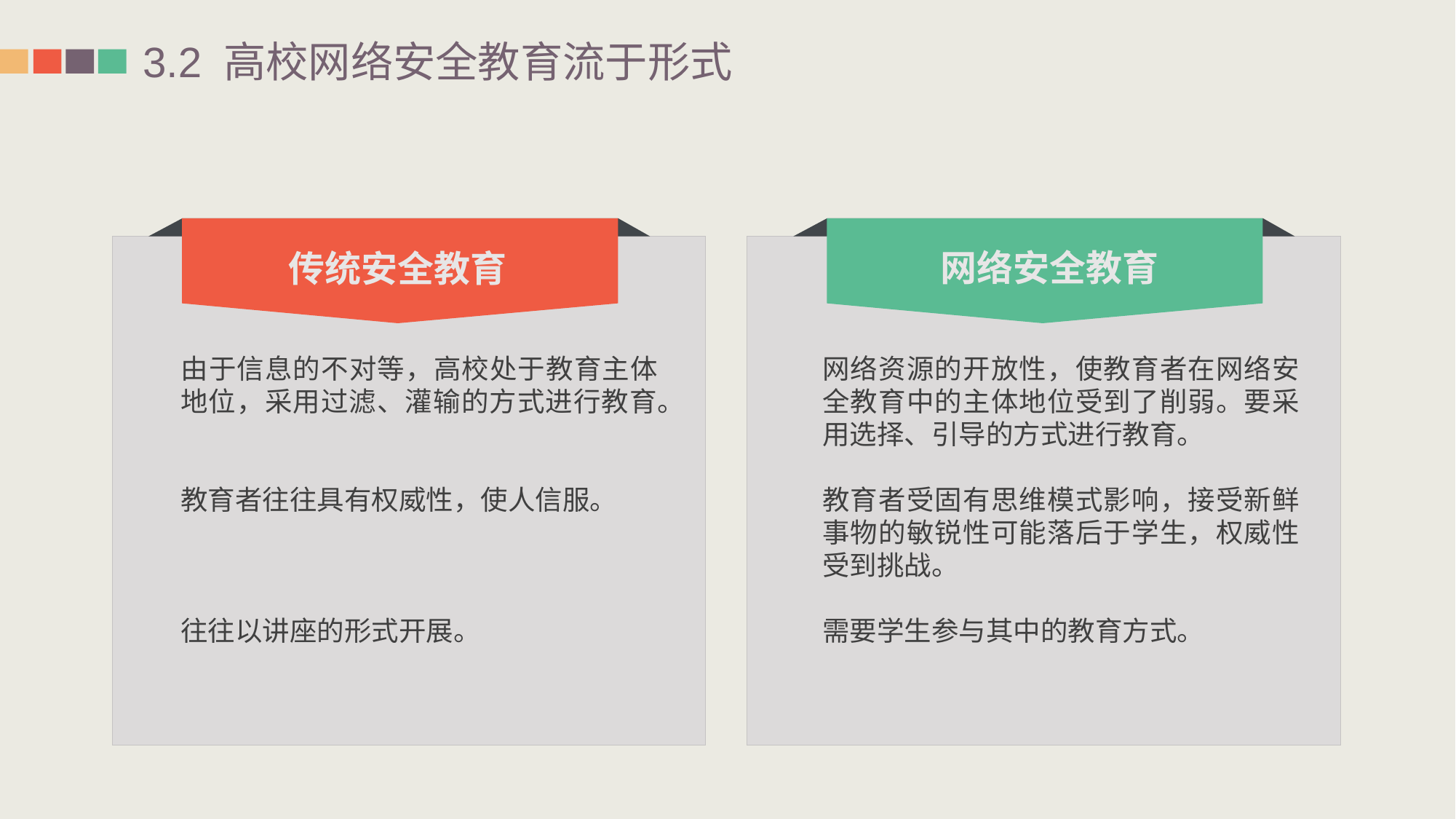

3.2 高校网络安全教育流于形式

传统安全教育

网络安全教育

由于信息的不对等，高校处于教育主体地位，采用过滤、灌输的方式进行教育。

教育者往往具有权威性，使人信服。

往往以讲座的形式开展。
网络资源的开放性，使教育者在网络安全教育中的主体地位受到了削弱。要采用选择、引导的方式进行教育。

教育者受固有思维模式影响，接受新鲜事物的敏锐性可能落后于学生，权威性受到挑战。

需要学生参与其中的教育方式。